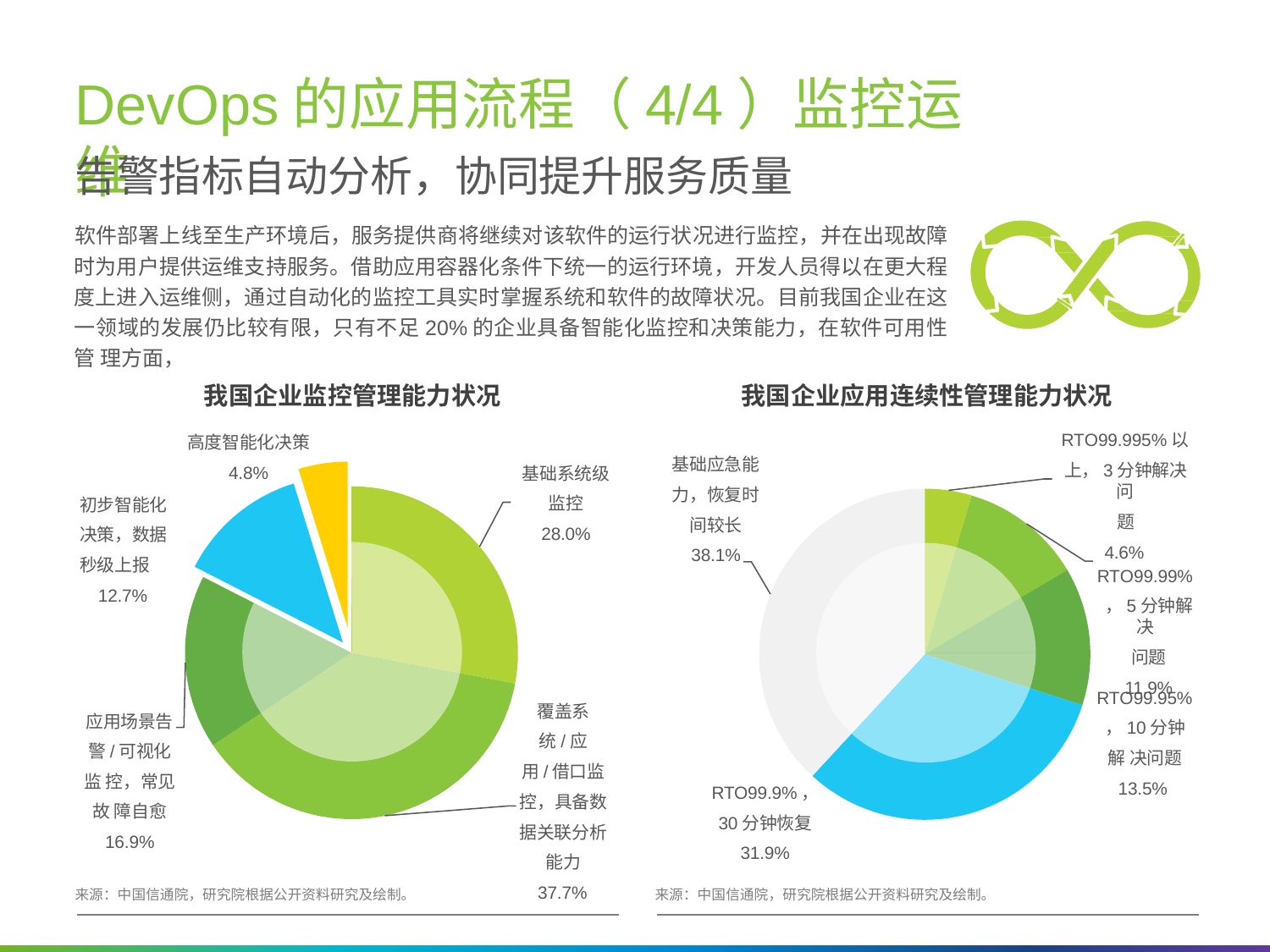

# DevOps的应用流程（4/4）监控运维
告警指标自动分析，协同提升服务质量
软件部署上线至生产环境后，服务提供商将继续对该软件的运行状况进行监控，并在出现故障 时为用户提供运维支持服务。借助应用容器化条件下统一的运行环境，开发人员得以在更大程 度上进入运维侧，通过自动化的监控工具实时掌握系统和软件的故障状况。目前我国企业在这 一领域的发展仍比较有限，只有不足20%的企业具备智能化监控和决策能力，在软件可用性管 理方面，

       我国企业监控管理能力状况
高度智能化决策
      我国企业应用连续性管理能力状况
RTO99.995%以
基础应急能 力，恢复时 间较长 38.1%
上，3分钟解决问
题
4.6%  RTO99.99%
，5分钟解决
问题
11.9%
基础系统级 监控 28.0%
4.8%

初步智能化 决策，数据 秒级上报
12.7%

RTO99.95%
，10分钟解 决问题
13.5%
覆盖系统/应 用/借口监 控，具备数 据关联分析 能力
37.7%
应用场景告 警/可视化监 控，常见故 障自愈 16.9%
RTO99.9%，
30分钟恢复
31.9%

来源：中国信通院，研究院根据公开资料研究及绘制。
来源：中国信通院，研究院根据公开资料研究及绘制。
19